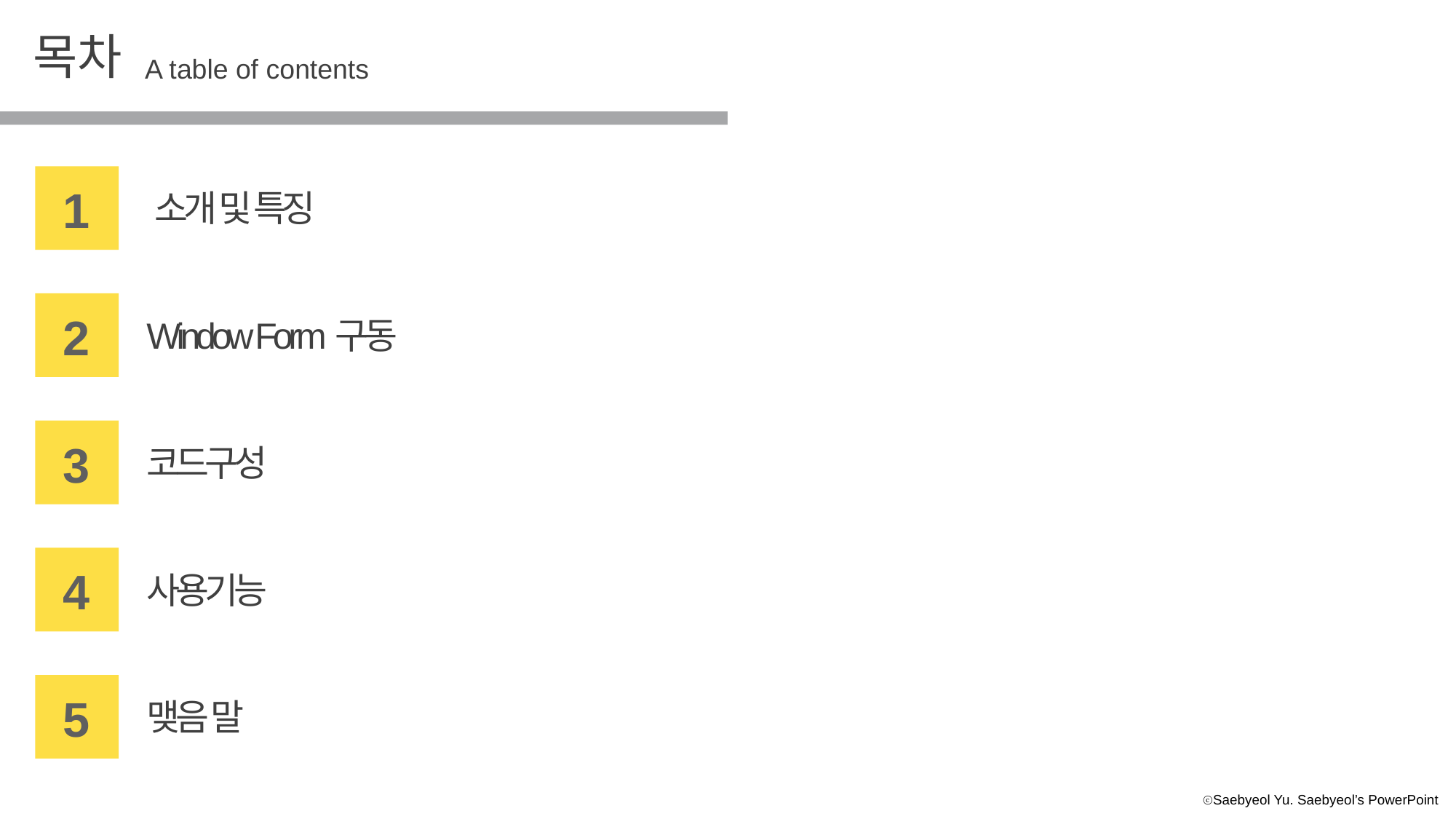

목차
A table of contents

1

소개 및 특징

2
Window Form구동

3
코드구성

4
사용기능

5
맺음 말